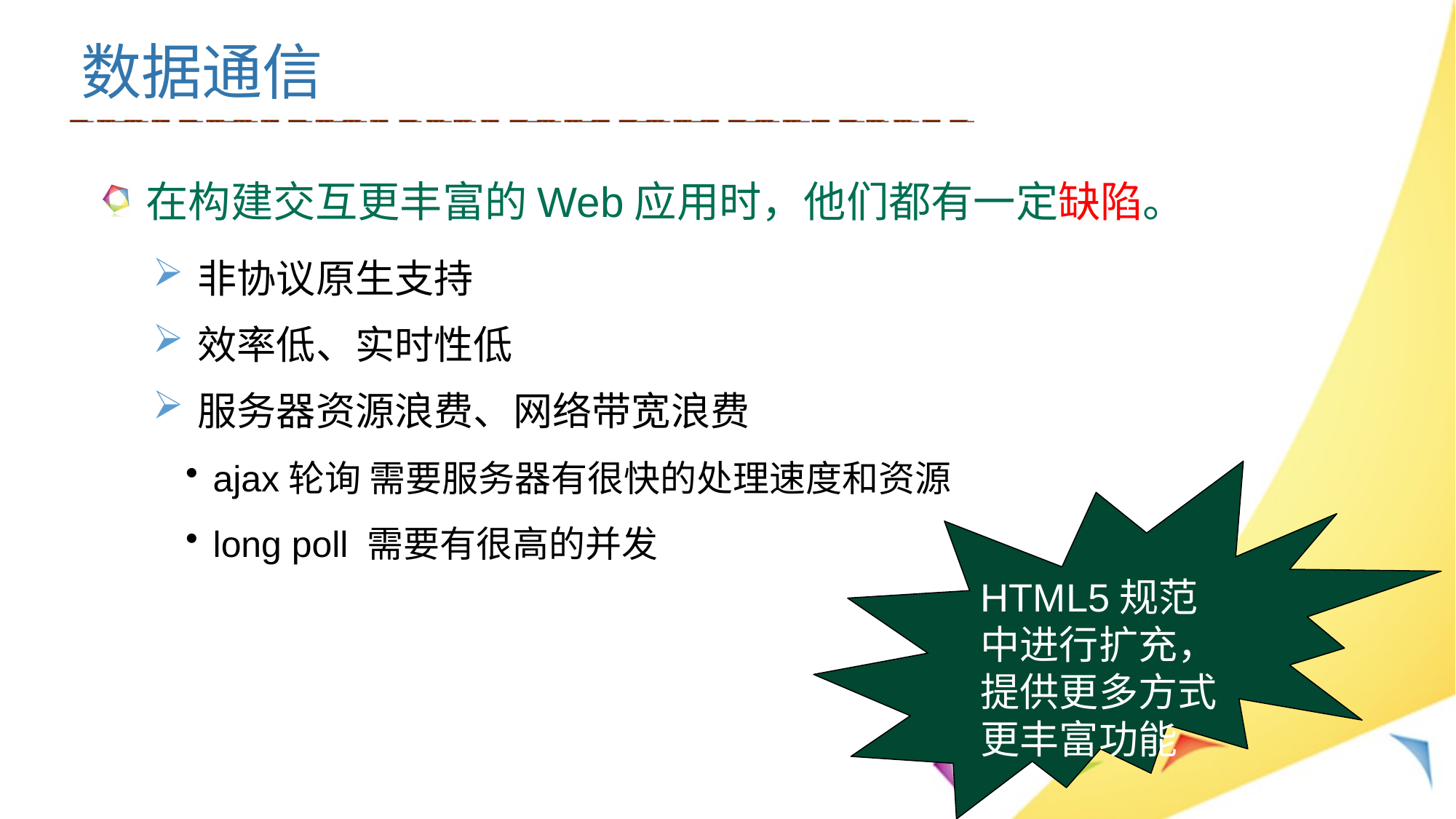

数据通信
在构建交互更丰富的Web应用时，他们都有一定缺陷。
非协议原生支持
效率低、实时性低
服务器资源浪费、网络带宽浪费
ajax轮询 需要服务器有很快的处理速度和资源
long poll 需要有很高的并发

HTML5规范中进行扩充，提供更多方式更丰富功能